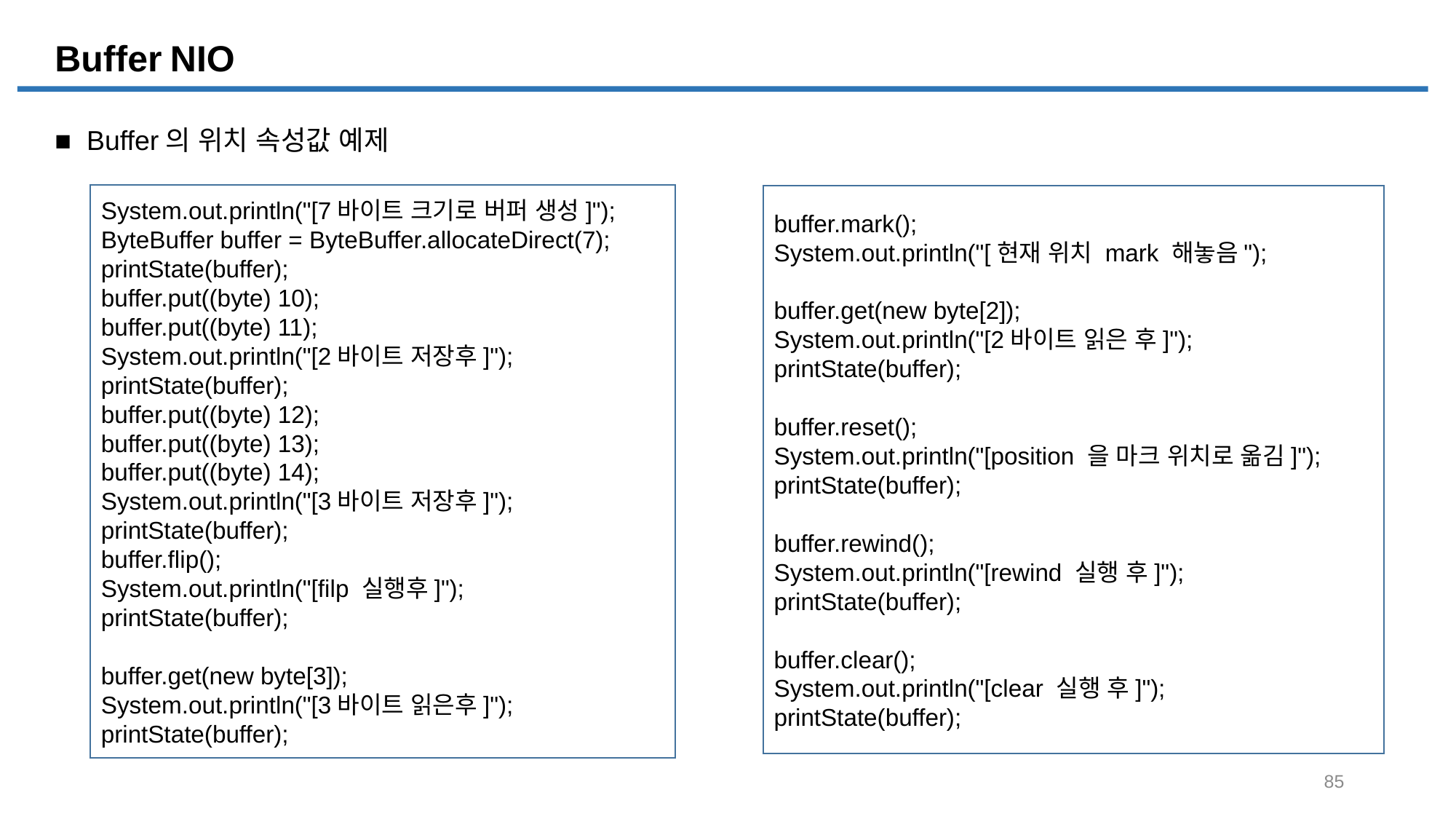

NIO

Buffer
■  Buffer의 위치 속성값 예제
System.out.println("[7바이트 크기로 버퍼 생성]");
ByteBuffer buffer = ByteBuffer.allocateDirect(7);
printState(buffer);
buffer.put((byte) 10);
buffer.put((byte) 11);
System.out.println("[2바이트 저장후]");
printState(buffer);
buffer.put((byte) 12);
buffer.put((byte) 13);
buffer.put((byte) 14);
System.out.println("[3바이트 저장후]");
printState(buffer);
buffer.flip();
System.out.println("[filp 실행후]");
printState(buffer);

buffer.get(new byte[3]);
System.out.println("[3바이트 읽은후]");
printState(buffer);
buffer.mark();
System.out.println("[현재 위치 mark 해놓음");

buffer.get(new byte[2]);
System.out.println("[2바이트 읽은 후]");
printState(buffer);

buffer.reset();
System.out.println("[position 을 마크 위치로 옮김]");
printState(buffer);

buffer.rewind();
System.out.println("[rewind 실행 후]");
printState(buffer);

buffer.clear();
System.out.println("[clear 실행 후]");
printState(buffer);
85